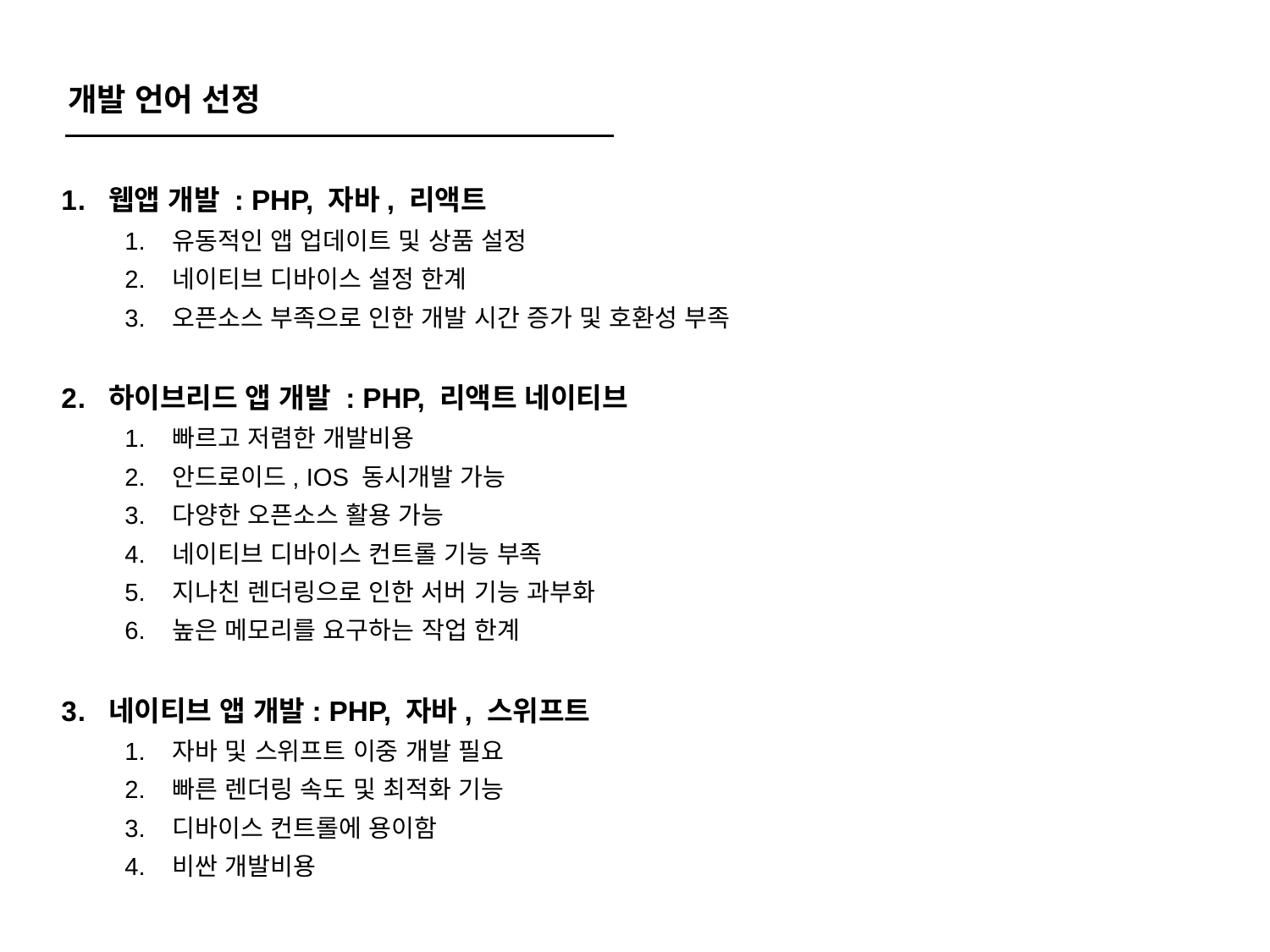

개발 언어 선정
웹앱 개발 : PHP, 자바, 리액트
유동적인 앱 업데이트 및 상품 설정
네이티브 디바이스 설정 한계
오픈소스 부족으로 인한 개발 시간 증가 및 호환성 부족

하이브리드 앱 개발 : PHP, 리액트 네이티브
빠르고 저렴한 개발비용
안드로이드, IOS 동시개발 가능
다양한 오픈소스 활용 가능
네이티브 디바이스 컨트롤 기능 부족
지나친 렌더링으로 인한 서버 기능 과부화
높은 메모리를 요구하는 작업 한계

네이티브 앱 개발: PHP, 자바, 스위프트
자바 및 스위프트 이중 개발 필요
빠른 렌더링 속도 및 최적화 기능
디바이스 컨트롤에 용이함
비싼 개발비용